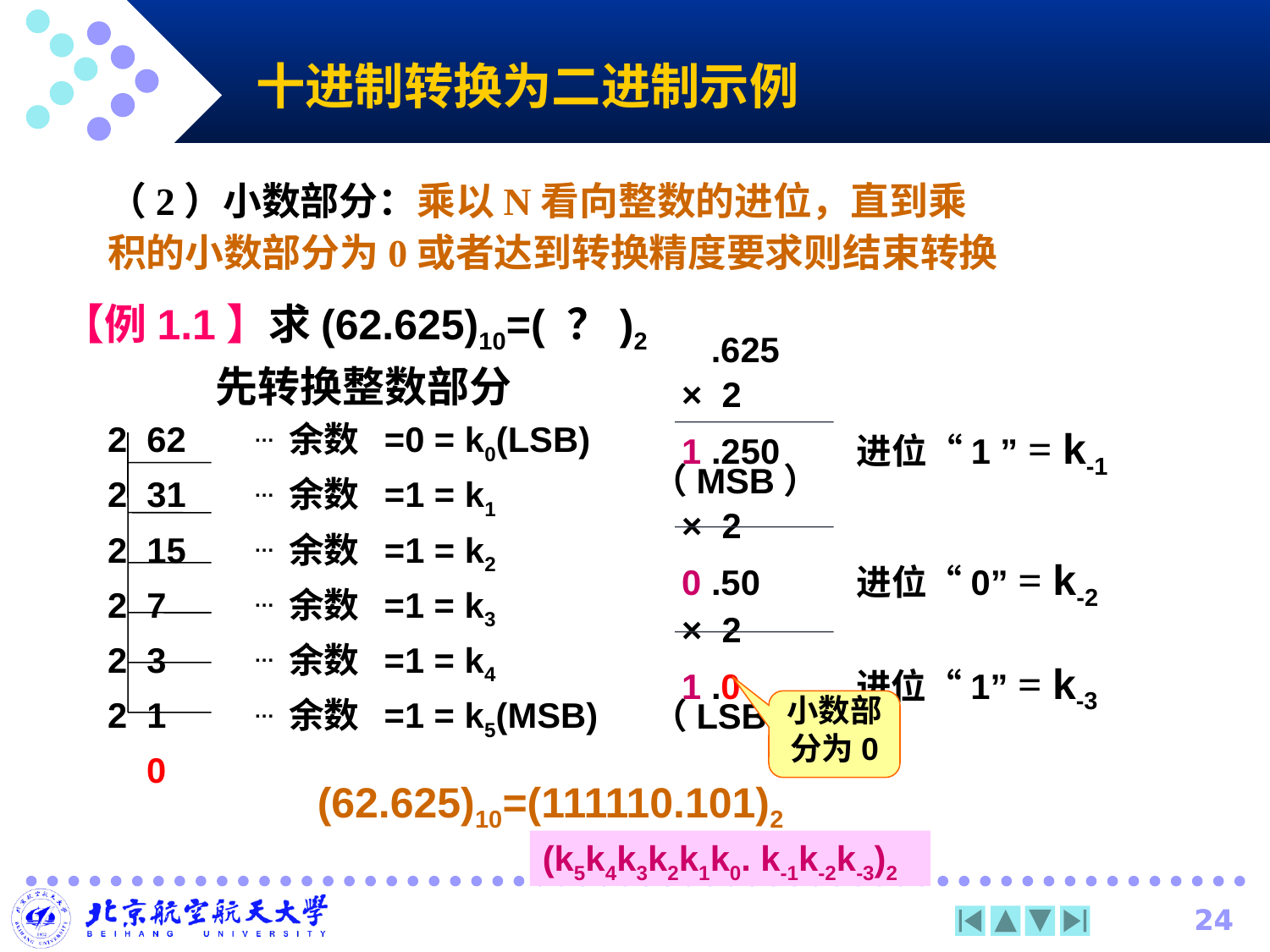

十进制转换为二进制示例
（2）小数部分：乘以N看向整数的进位，直到乘积的小数部分为0或者达到转换精度要求则结束转换
【例1.1】求(62.625)10=( ？)2
               先转换整数部分
      .625
   ×  2
   1 .250       进位“1 ” = k-1 （MSB）
   ×  2
   0 .50         进位“0” = k-2
   ×  2
   1 .0           进位“1” = k-3 （LSB）
2  62       … 余数  =0 = k0(LSB)
2  31       … 余数  =1 = k1
2  15       … 余数  =1 = k2
2  7         … 余数  =1 = k3
2  3         … 余数  =1 = k4
2  1         … 余数  =1 = k5(MSB)
    0

小数部分为0

(62.625)10=(111110.101)2
(k5k4k3k2k1k0. k-1k-2k-3)2
24
24